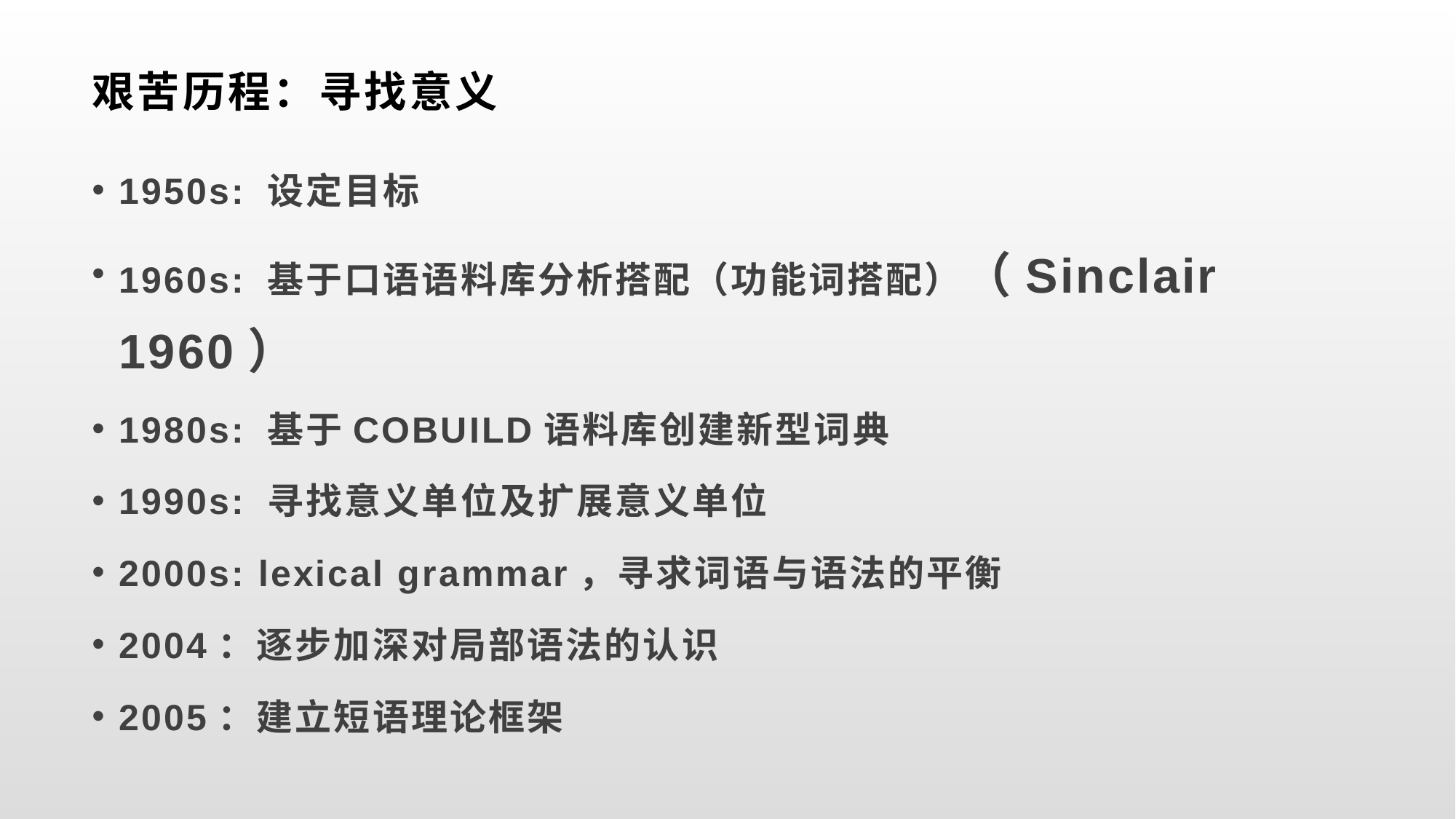

# 艰苦历程：寻找意义
1950s: 设定目标
1960s: 基于口语语料库分析搭配（功能词搭配）（Sinclair 1960）
1980s: 基于COBUILD语料库创建新型词典
1990s: 寻找意义单位及扩展意义单位
2000s: lexical grammar，寻求词语与语法的平衡
2004：逐步加深对局部语法的认识
2005：建立短语理论框架